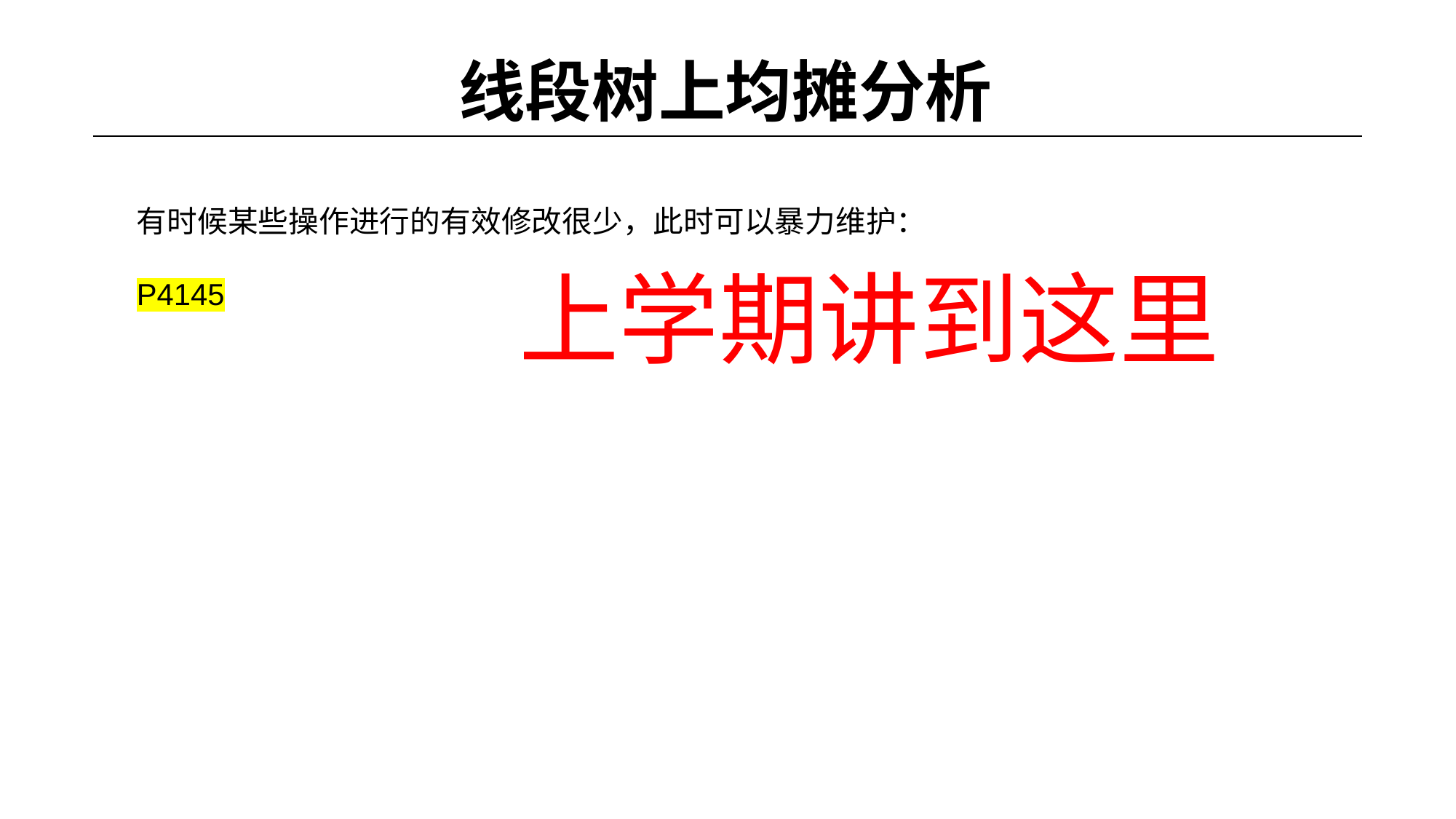

# 线段树上均摊分析
有时候某些操作进行的有效修改很少，此时可以暴力维护：

P4145
上学期讲到这里